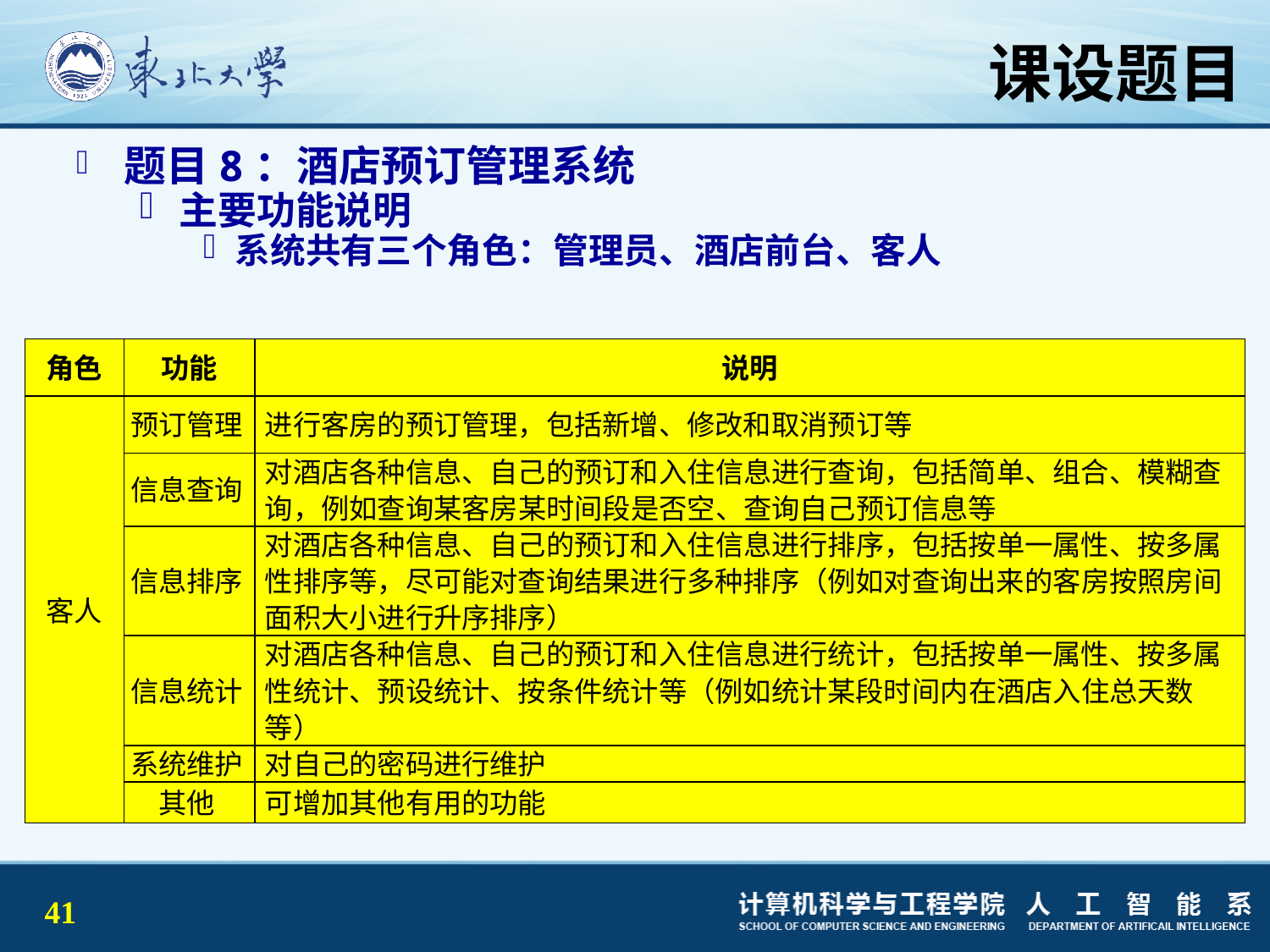

# 课设题目
题目8：酒店预订管理系统
主要功能说明
系统共有三个角色：管理员、酒店前台、客人

| 角色 | 功能 | 说明 |
| --- | --- | --- |
| 客人 | 预订管理 | 进行客房的预订管理，包括新增、修改和取消预订等 |
|  | 信息查询 | 对酒店各种信息、自己的预订和入住信息进行查询，包括简单、组合、模糊查询，例如查询某客房某时间段是否空、查询自己预订信息等 |
|  | 信息排序 | 对酒店各种信息、自己的预订和入住信息进行排序，包括按单一属性、按多属性排序等，尽可能对查询结果进行多种排序（例如对查询出来的客房按照房间面积大小进行升序排序） |
|  | 信息统计 | 对酒店各种信息、自己的预订和入住信息进行统计，包括按单一属性、按多属性统计、预设统计、按条件统计等（例如统计某段时间内在酒店入住总天数等） |
|  | 系统维护 | 对自己的密码进行维护 |
|  | 其他 | 可增加其他有用的功能 |